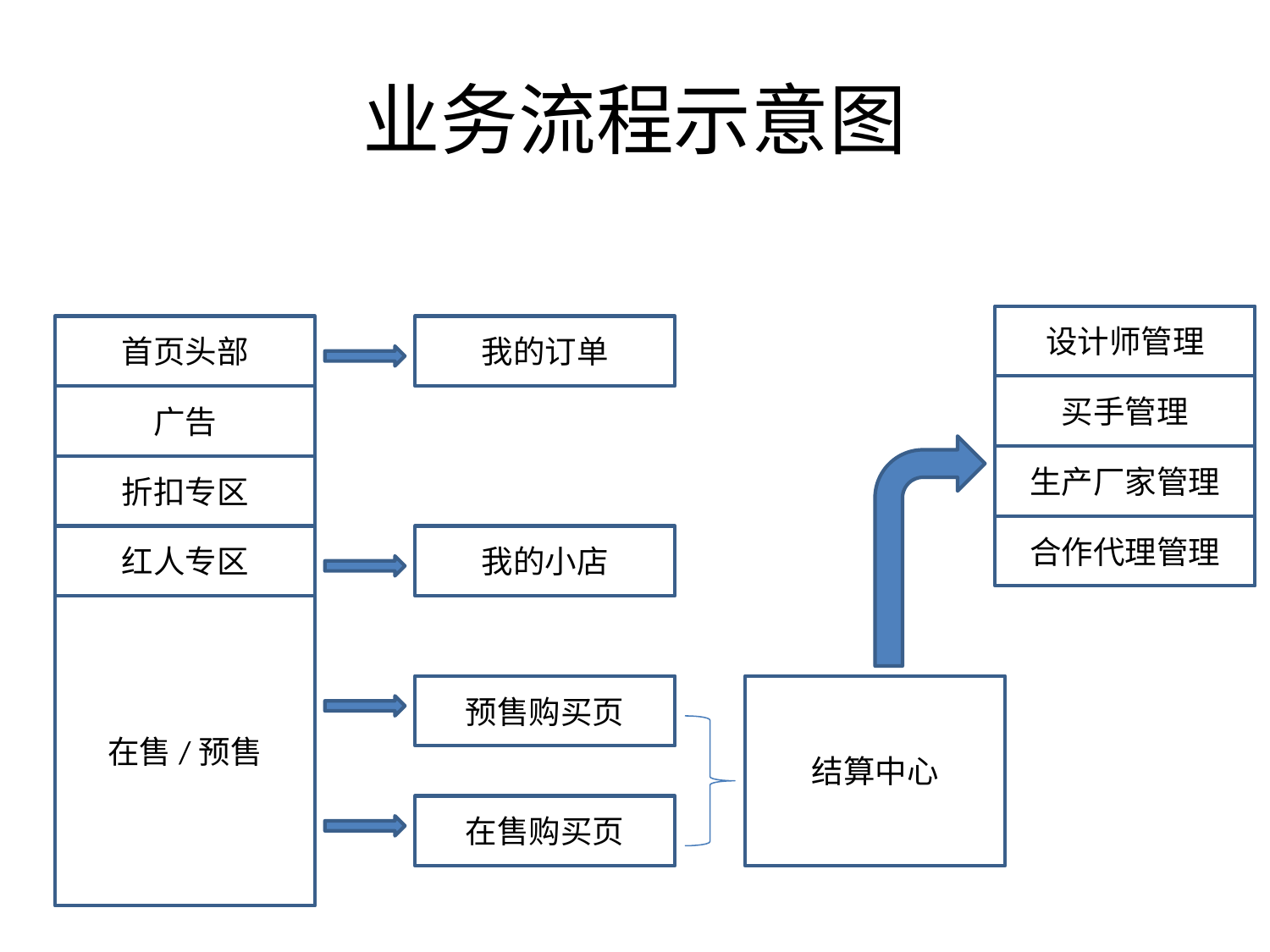

# 业务流程示意图
设计师管理
首页头部
我的订单

买手管理
广告

生产厂家管理
折扣专区
合作代理管理
红人专区
我的小店

在售/预售
预售购买页
结算中心

在售购买页